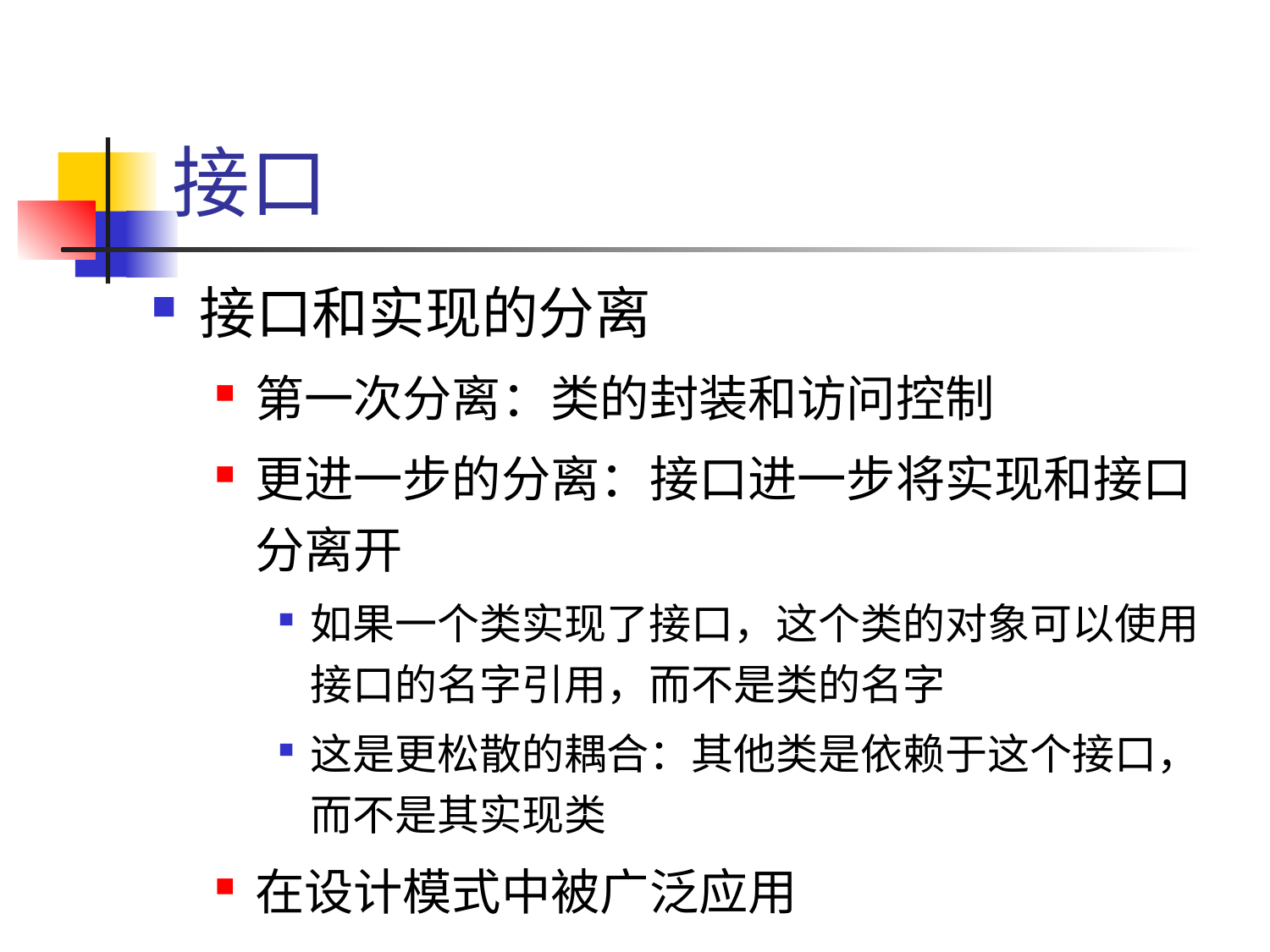

# 接口
接口和实现的分离
第一次分离：类的封装和访问控制
更进一步的分离：接口进一步将实现和接口分离开
如果一个类实现了接口，这个类的对象可以使用接口的名字引用，而不是类的名字
这是更松散的耦合：其他类是依赖于这个接口，而不是其实现类
在设计模式中被广泛应用